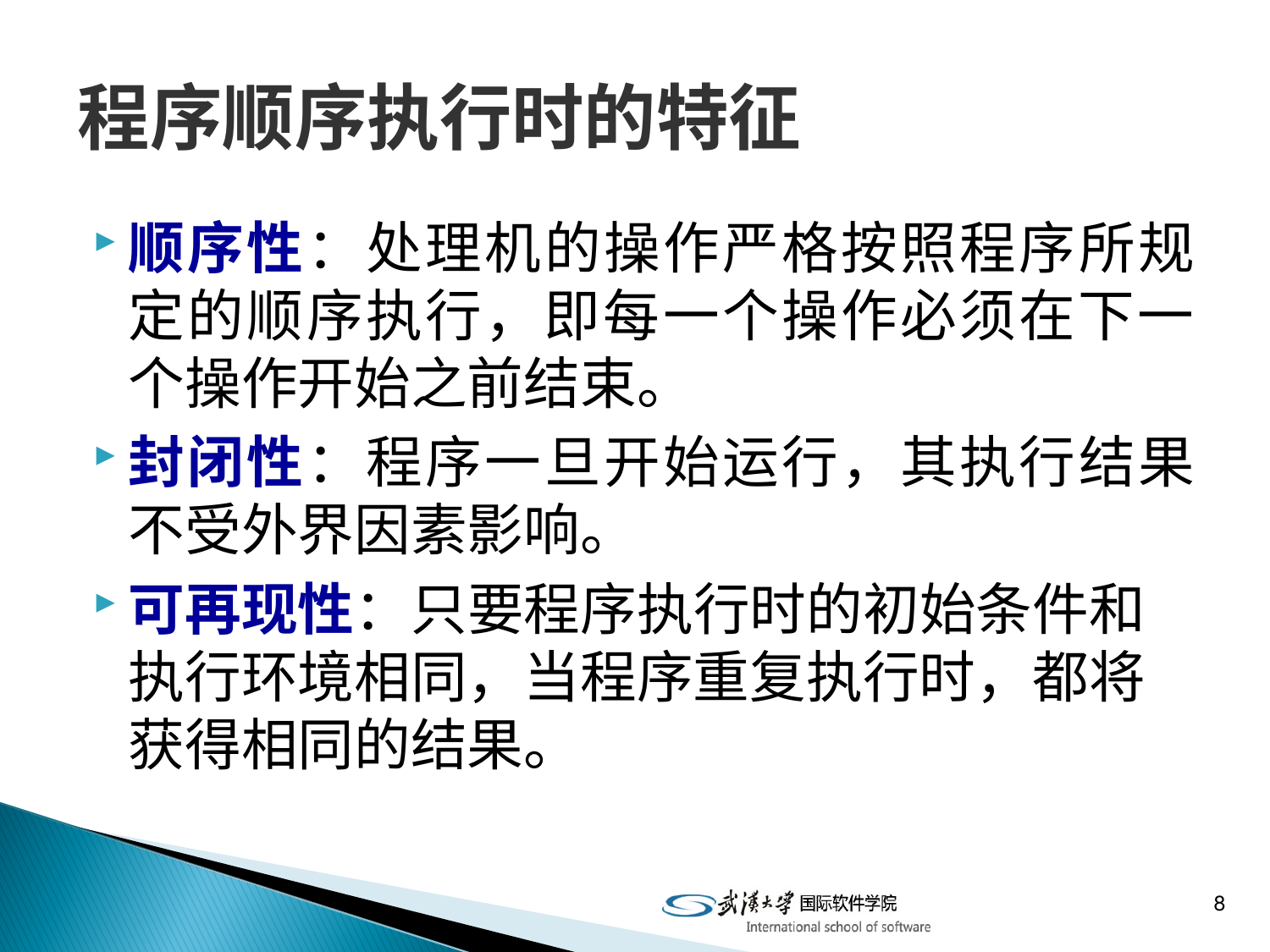

# 程序顺序执行时的特征
顺序性：处理机的操作严格按照程序所规定的顺序执行，即每一个操作必须在下一个操作开始之前结束。
封闭性：程序一旦开始运行，其执行结果不受外界因素影响。
可再现性：只要程序执行时的初始条件和执行环境相同，当程序重复执行时，都将获得相同的结果。